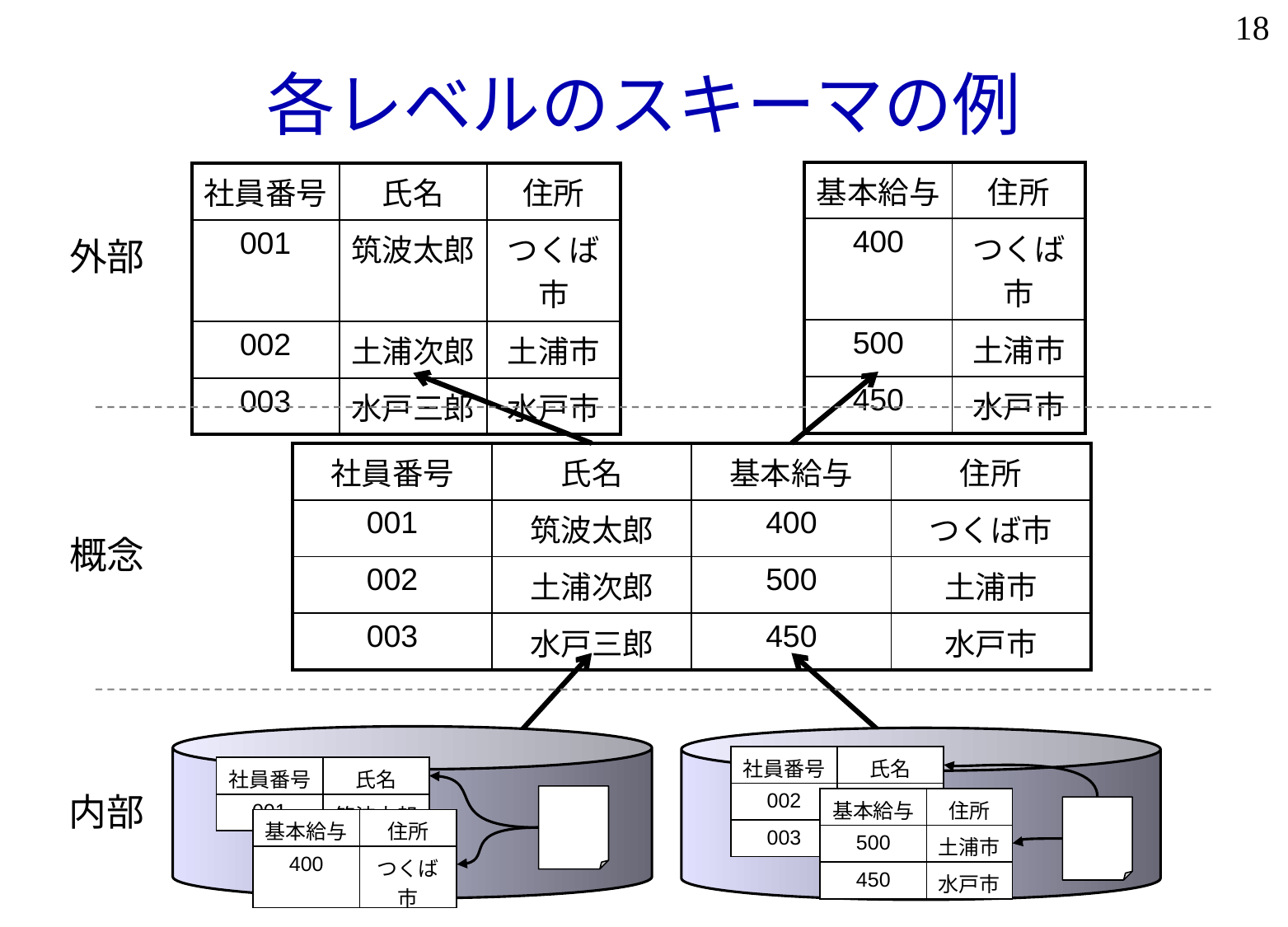

18
# 各レベルのスキーマの例
| 基本給与 | 住所 |
| --- | --- |
| 400 | つくば市 |
| 500 | 土浦市 |
| 450 | 水戸市 |
| 社員番号 | 氏名 | 住所 |
| --- | --- | --- |
| 001 | 筑波太郎 | つくば市 |
| 002 | 土浦次郎 | 土浦市 |
| 003 | 水戸三郎 | 水戸市 |
外部

| 社員番号 | 氏名 | 基本給与 | 住所 |
| --- | --- | --- | --- |
| 001 | 筑波太郎 | 400 | つくば市 |
| 002 | 土浦次郎 | 500 | 土浦市 |
| 003 | 水戸三郎 | 450 | 水戸市 |
概念

| 社員番号 | 氏名 |
| --- | --- |
| 002 | 土浦次郎 |
| 003 | 水戸三郎 |
| 社員番号 | 氏名 |
| --- | --- |
| 001 | 筑波太郎 |
内部
| 基本給与 | 住所 |
| --- | --- |
| 500 | 土浦市 |
| 450 | 水戸市 |
| 基本給与 | 住所 |
| --- | --- |
| 400 | つくば市 |